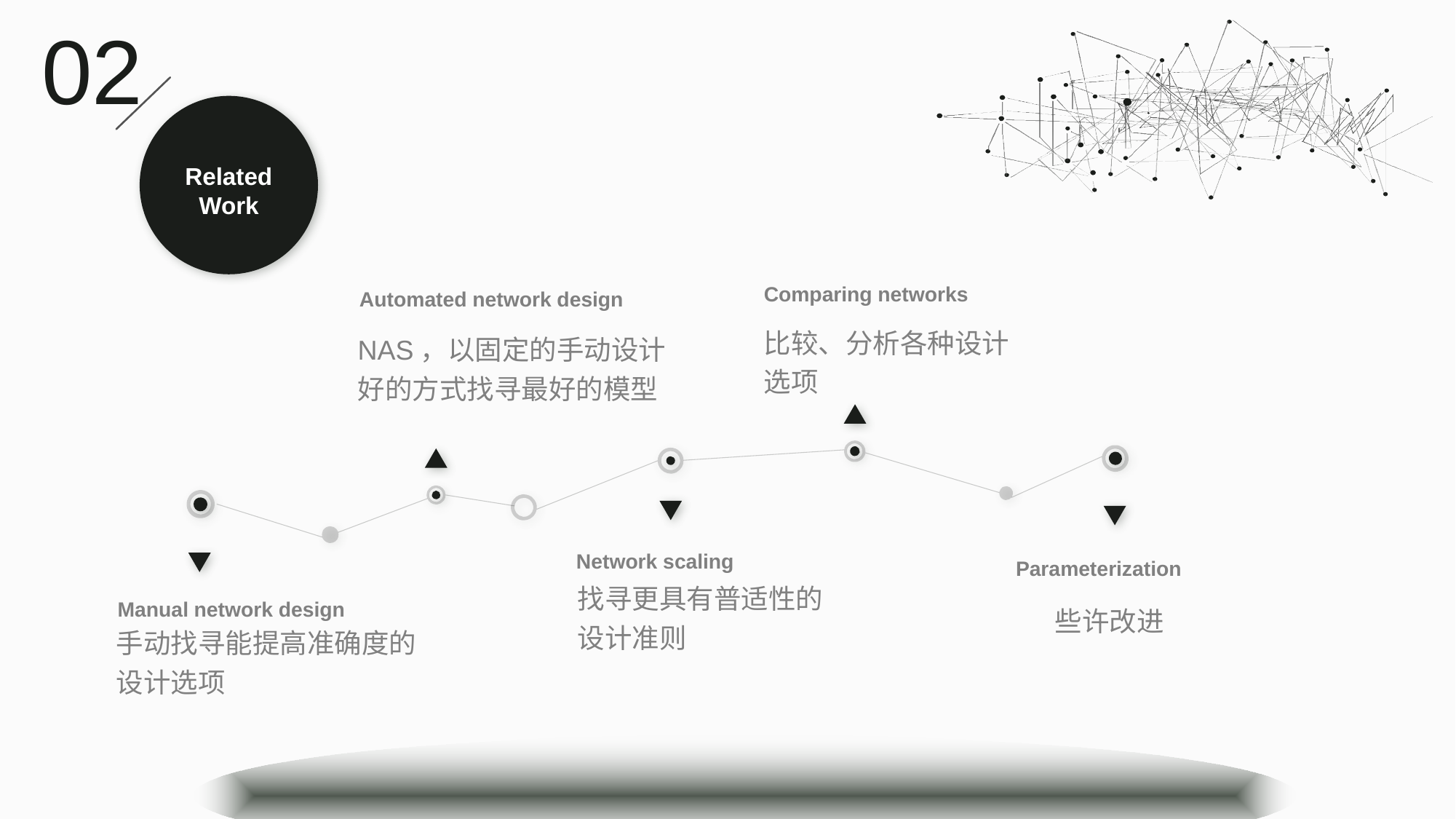

02

Related
Work
Comparing networks
比较、分析各种设计选项
Automated network design
NAS，以固定的手动设计好的方式找寻最好的模型

Network scaling
找寻更具有普适性的设计准则

Parameterization
些许改进
Manual network design
手动找寻能提高准确度的设计选项